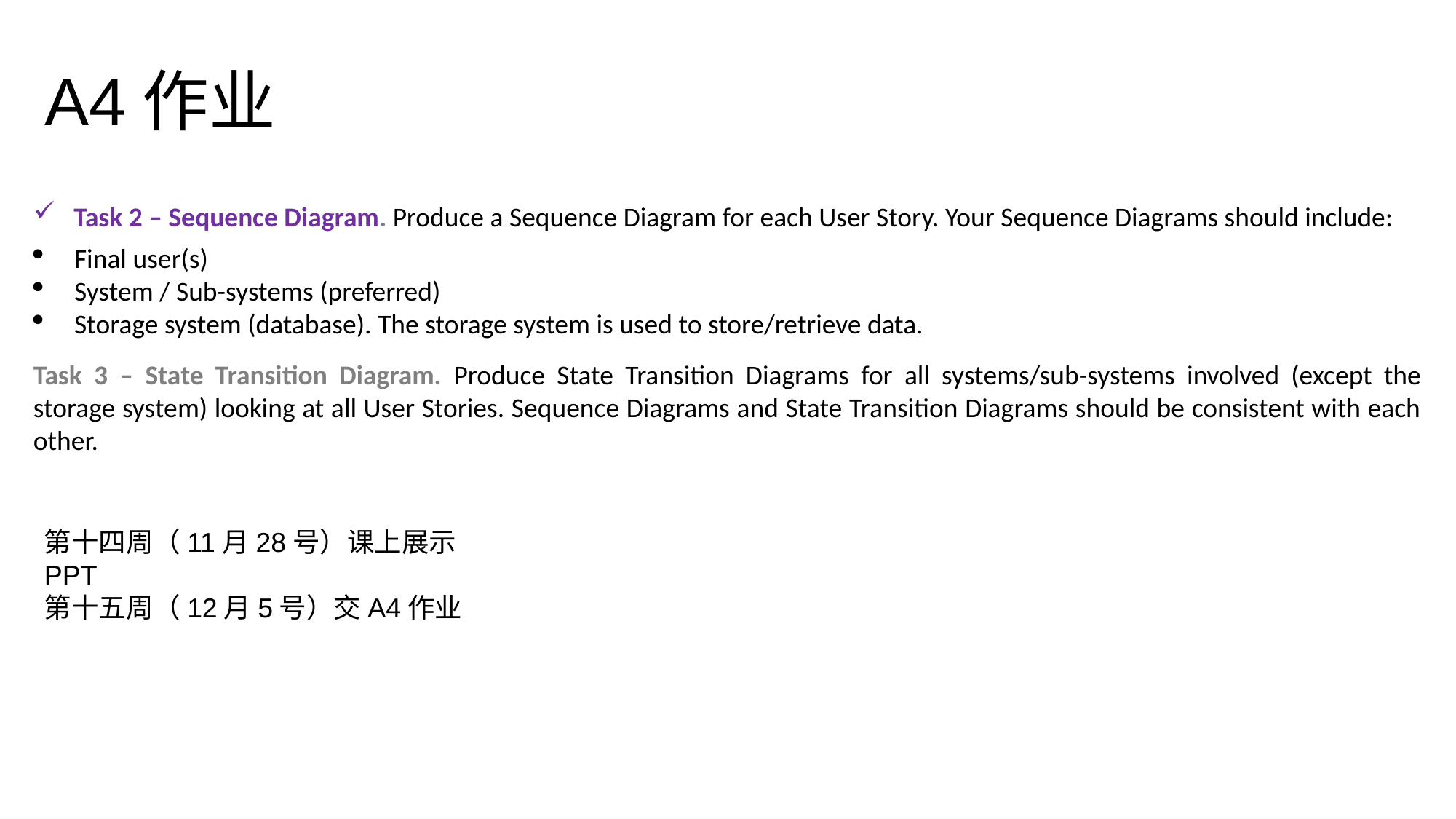

# A4作业
 Task 2 – Sequence Diagram. Produce a Sequence Diagram for each User Story. Your Sequence Diagrams should include:
Final user(s)
System / Sub-systems (preferred)
Storage system (database). The storage system is used to store/retrieve data.
Task 3 – State Transition Diagram. Produce State Transition Diagrams for all systems/sub-systems involved (except the storage system) looking at all User Stories. Sequence Diagrams and State Transition Diagrams should be consistent with each other.
第十四周（11月28号）课上展示PPT
第十五周（12月5号）交A4作业